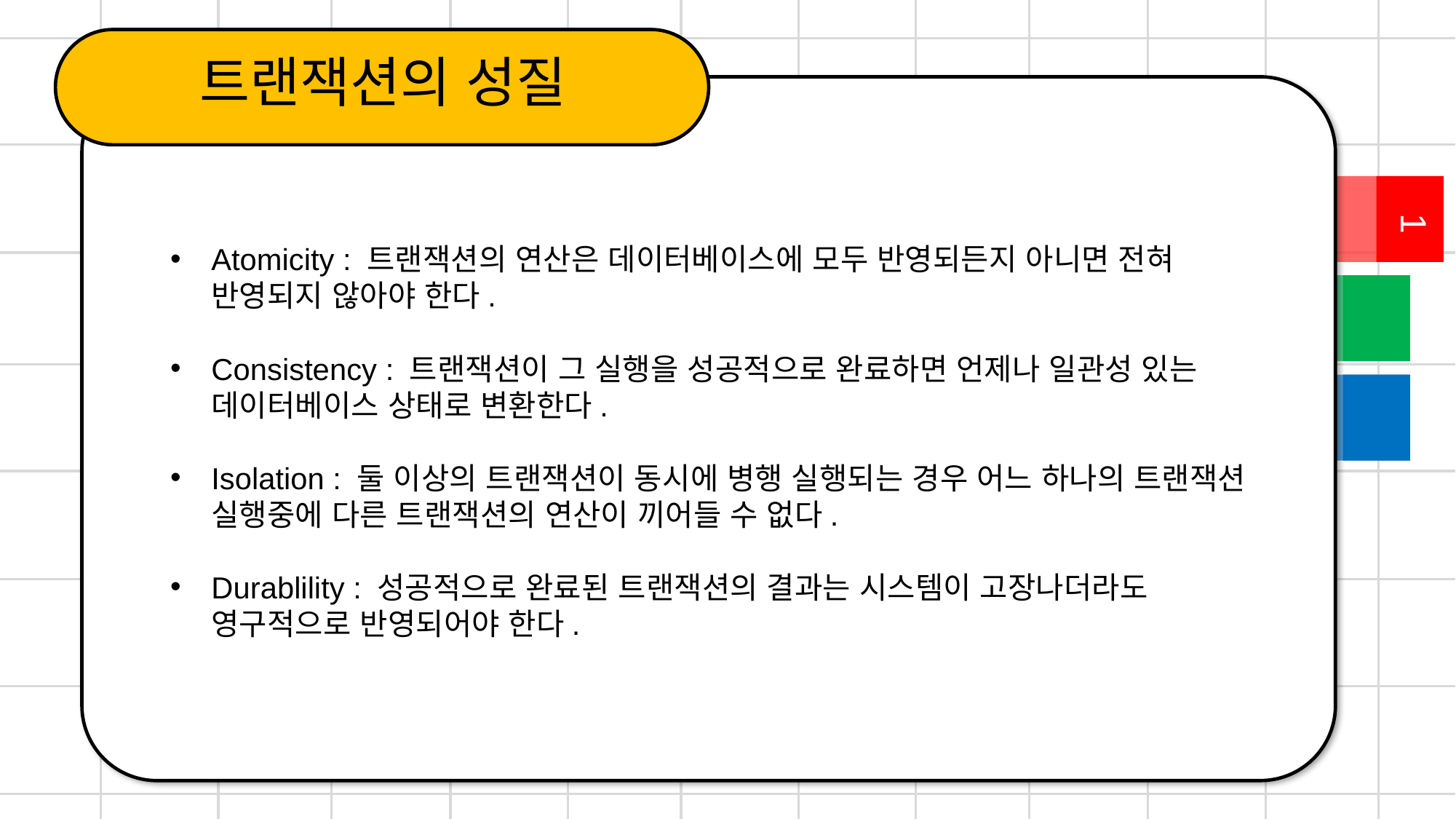

트랜잭션의 성질

1
Atomicity : 트랜잭션의 연산은 데이터베이스에 모두 반영되든지 아니면 전혀 반영되지 않아야 한다.

Consistency : 트랜잭션이 그 실행을 성공적으로 완료하면 언제나 일관성 있는 데이터베이스 상태로 변환한다.

Isolation : 둘 이상의 트랜잭션이 동시에 병행 실행되는 경우 어느 하나의 트랜잭션 실행중에 다른 트랜잭션의 연산이 끼어들 수 없다.

Durablility : 성공적으로 완료된 트랜잭션의 결과는 시스템이 고장나더라도 영구적으로 반영되어야 한다.